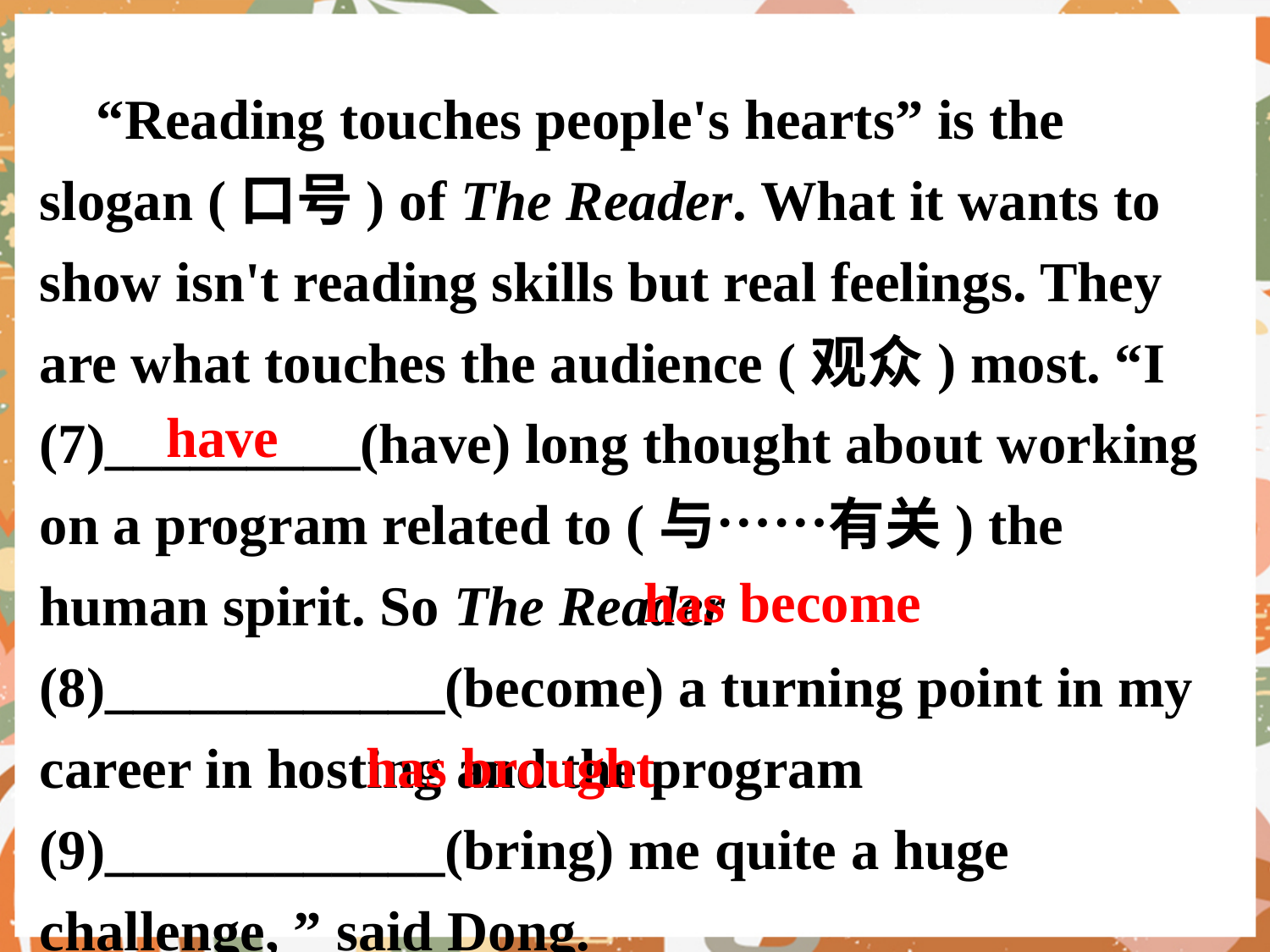

“Reading touches people's hearts” is the slogan (口号) of The Reader. What it wants to show isn't reading skills but real feelings. They are what touches the audience (观众) most. “I (7)_________(have) long thought about working on a program related to (与……有关) the human spirit. So The Reader (8)____________(become) a turning point in my career in hosting and the program (9)____________(bring) me quite a huge challenge, ” said Dong.
have
has become
has brought